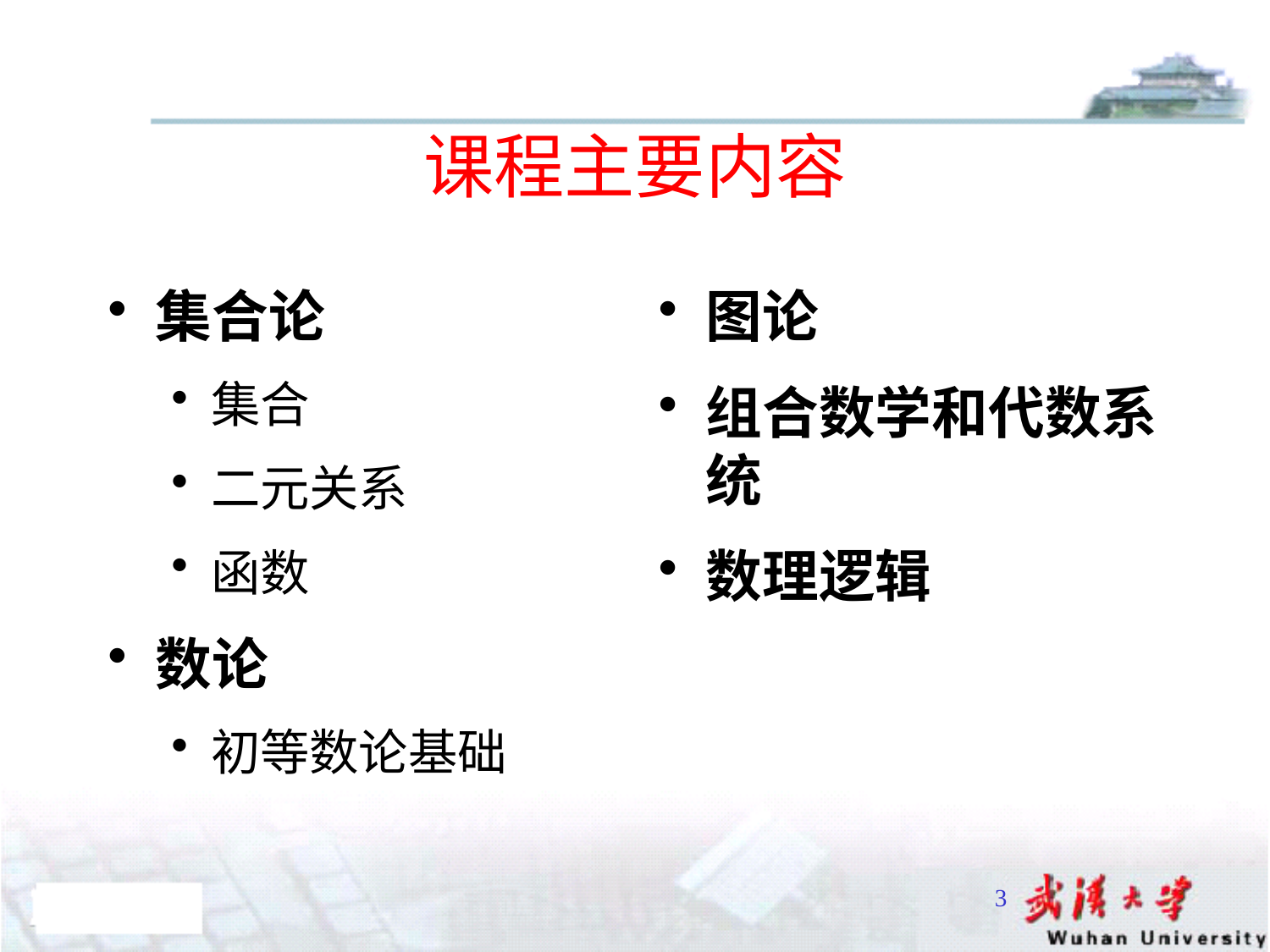

# 课程主要内容
集合论
集合
二元关系
函数
数论
初等数论基础

图论
组合数学和代数系统
数理逻辑
3